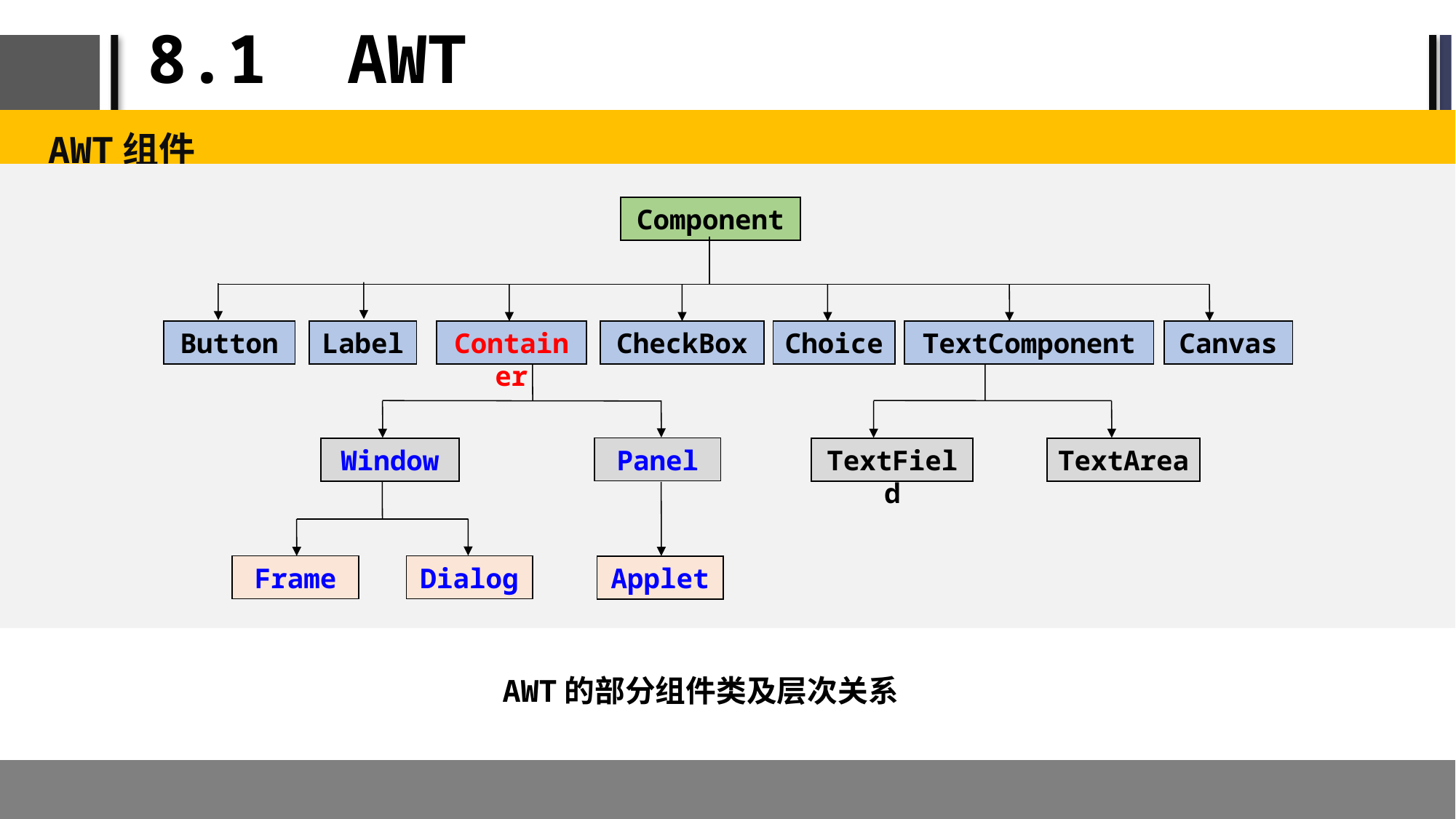

# 8.1  AWT

AWT组件

Component
Button
Label
Container
CheckBox
Choice
TextComponent
Canvas
Panel
Window
TextField
TextArea
Frame
Dialog
Applet
AWT的部分组件类及层次关系